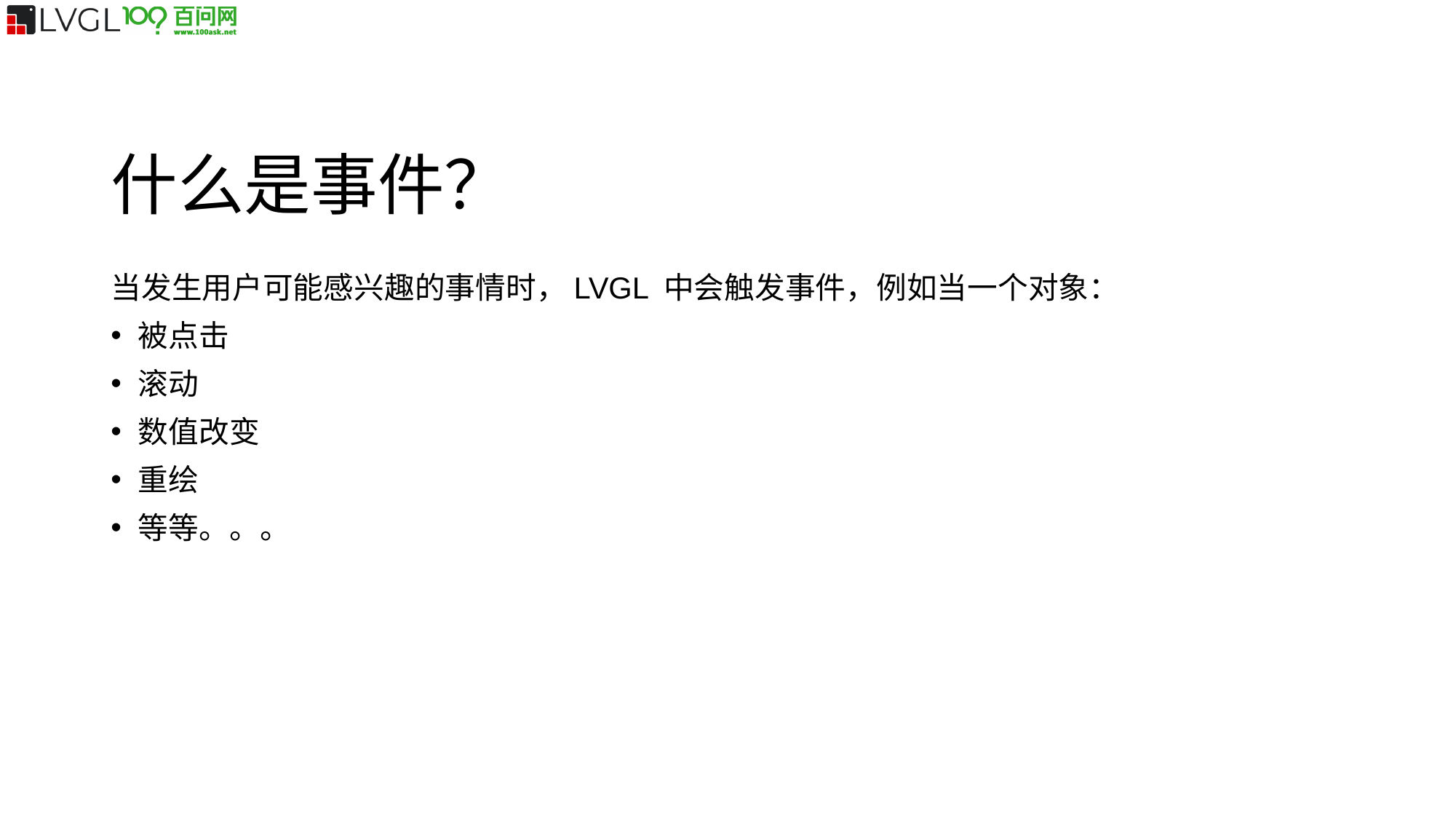

什么是事件？
当发生用户可能感兴趣的事情时，LVGL 中会触发事件，例如当一个对象：
被点击
滚动
数值改变
重绘
等等。。。